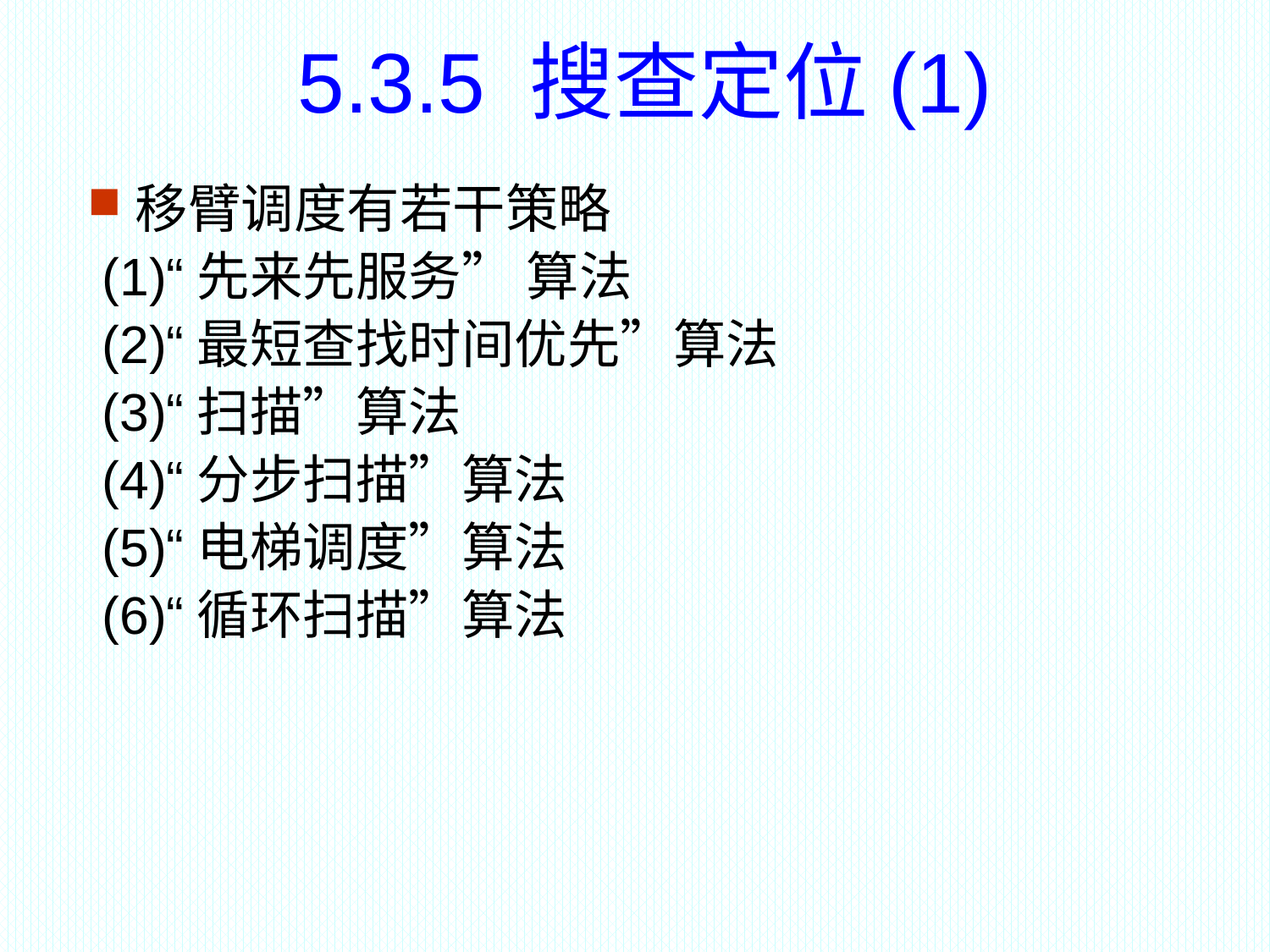

5.3.5 搜查定位(1)
移臂调度有若干策略
 (1)“先来先服务” 算法
 (2)“最短查找时间优先”算法
 (3)“扫描”算法
 (4)“分步扫描”算法
 (5)“电梯调度”算法
 (6)“循环扫描”算法